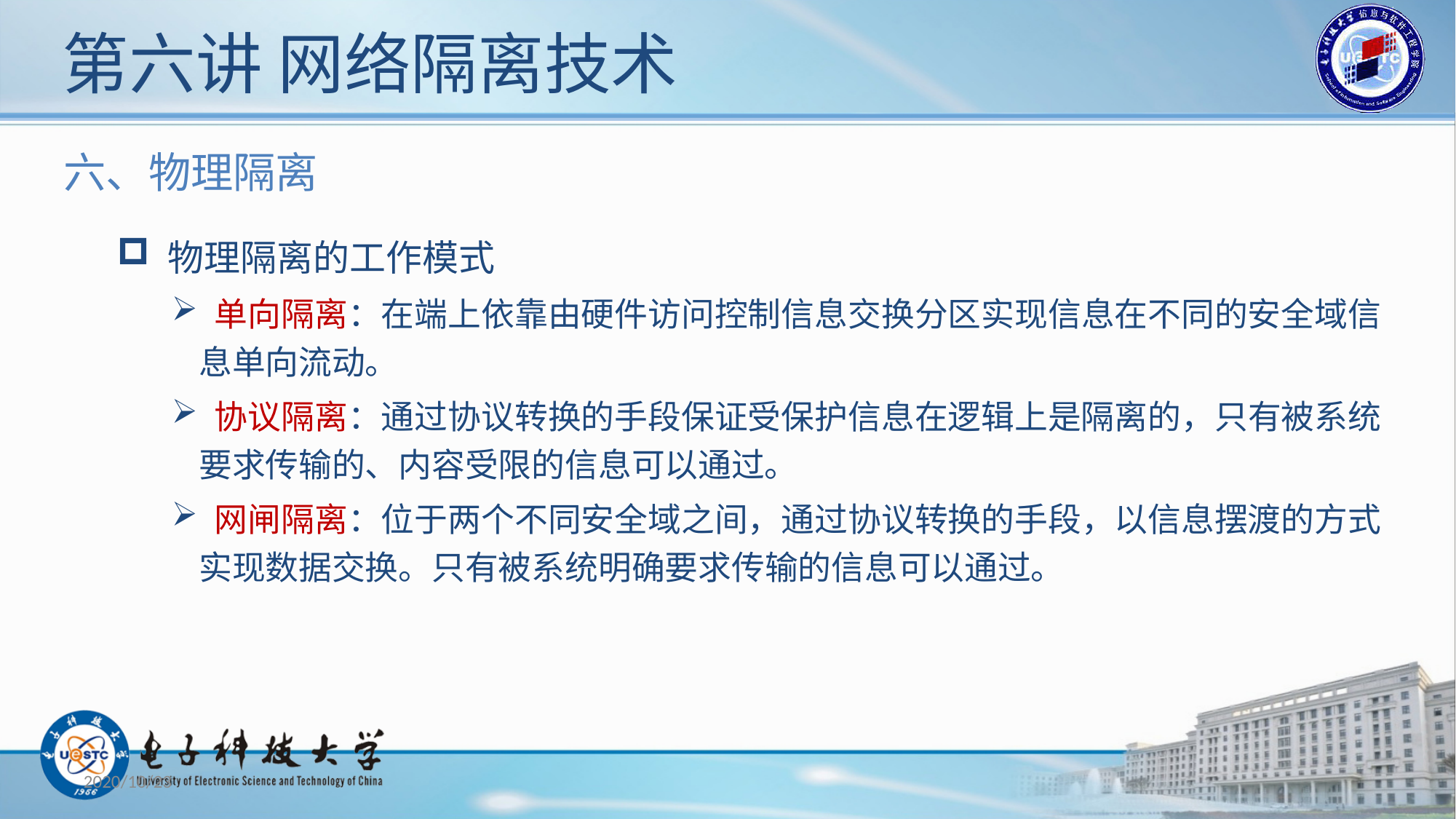

# 第六讲 网络隔离技术
六、物理隔离
 物理隔离的工作模式
 单向隔离：在端上依靠由硬件访问控制信息交换分区实现信息在不同的安全域信息单向流动。
 协议隔离：通过协议转换的手段保证受保护信息在逻辑上是隔离的，只有被系统要求传输的、内容受限的信息可以通过。
 网闸隔离：位于两个不同安全域之间，通过协议转换的手段，以信息摆渡的方式实现数据交换。只有被系统明确要求传输的信息可以通过。

2020/10/23